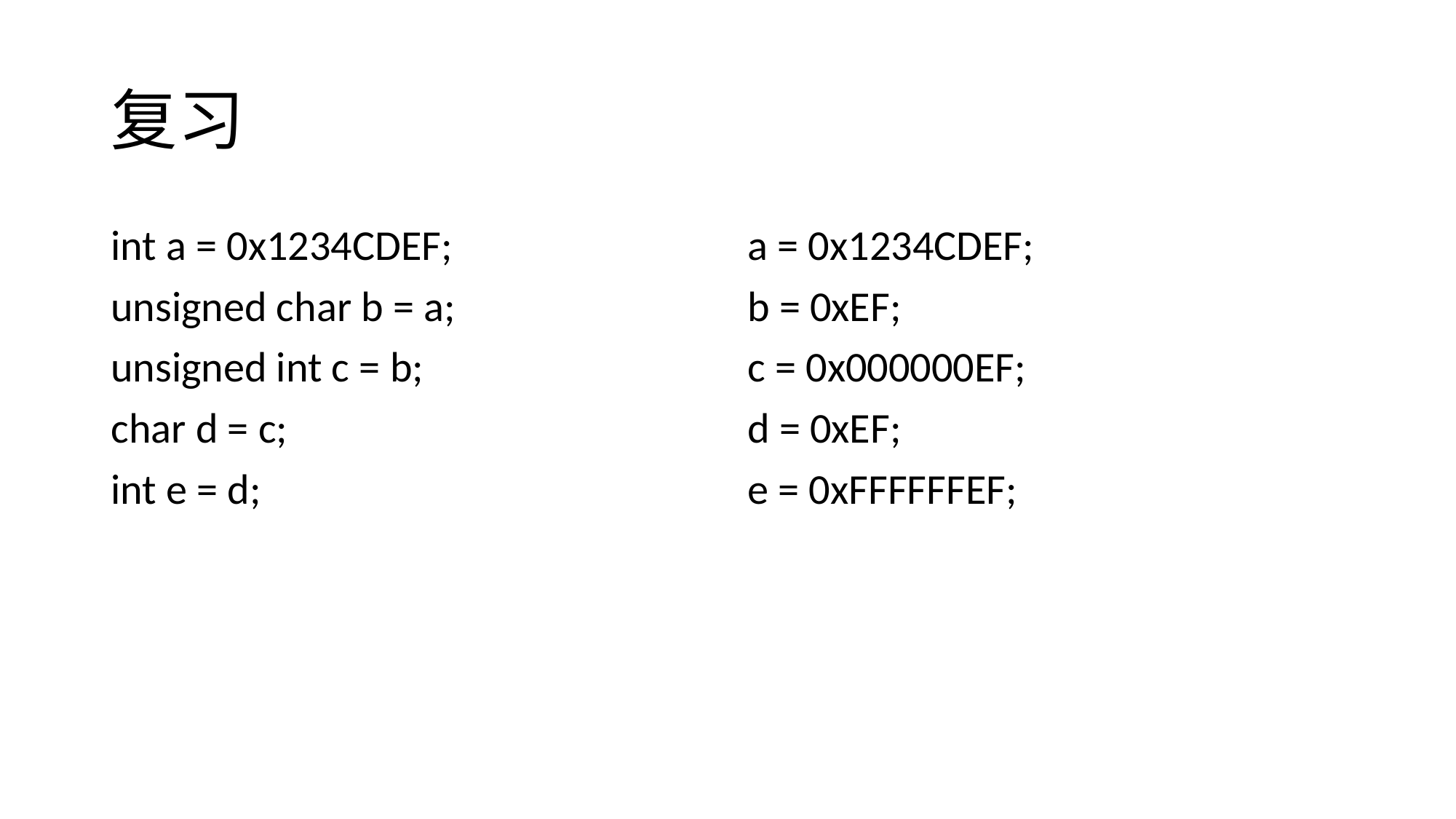

# 复习
int a = 0x1234CDEF;
unsigned char b = a;
unsigned int c = b;
char d = c;
int e = d;

a = 0x1234CDEF;
b = 0xEF;
c = 0x000000EF;
d = 0xEF;
e = 0xFFFFFFEF;